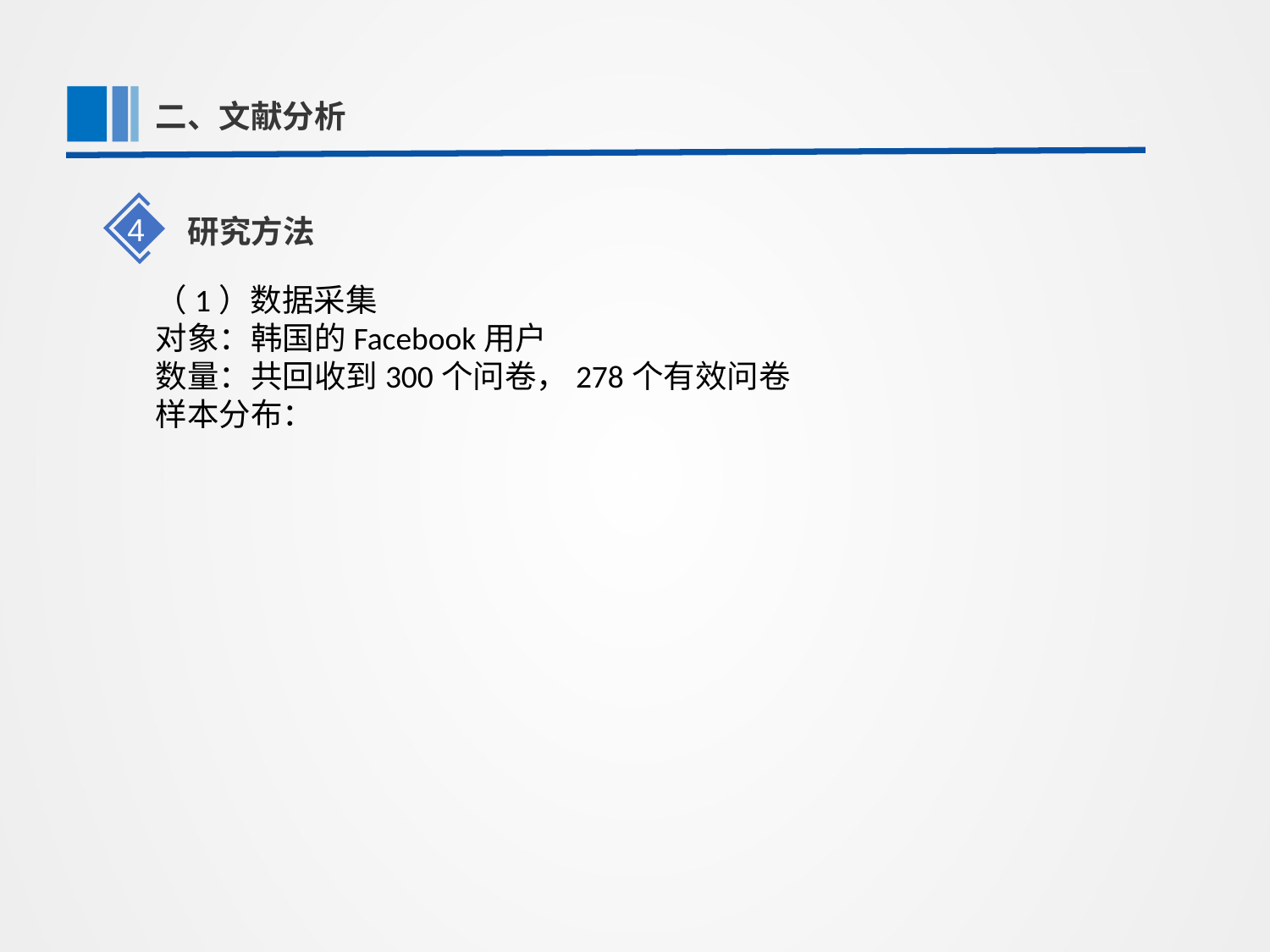

第一部分

二、文献分析

4
研究方法
（1）数据采集
对象：韩国的Facebook用户
数量：共回收到300个问卷，278个有效问卷
样本分布：